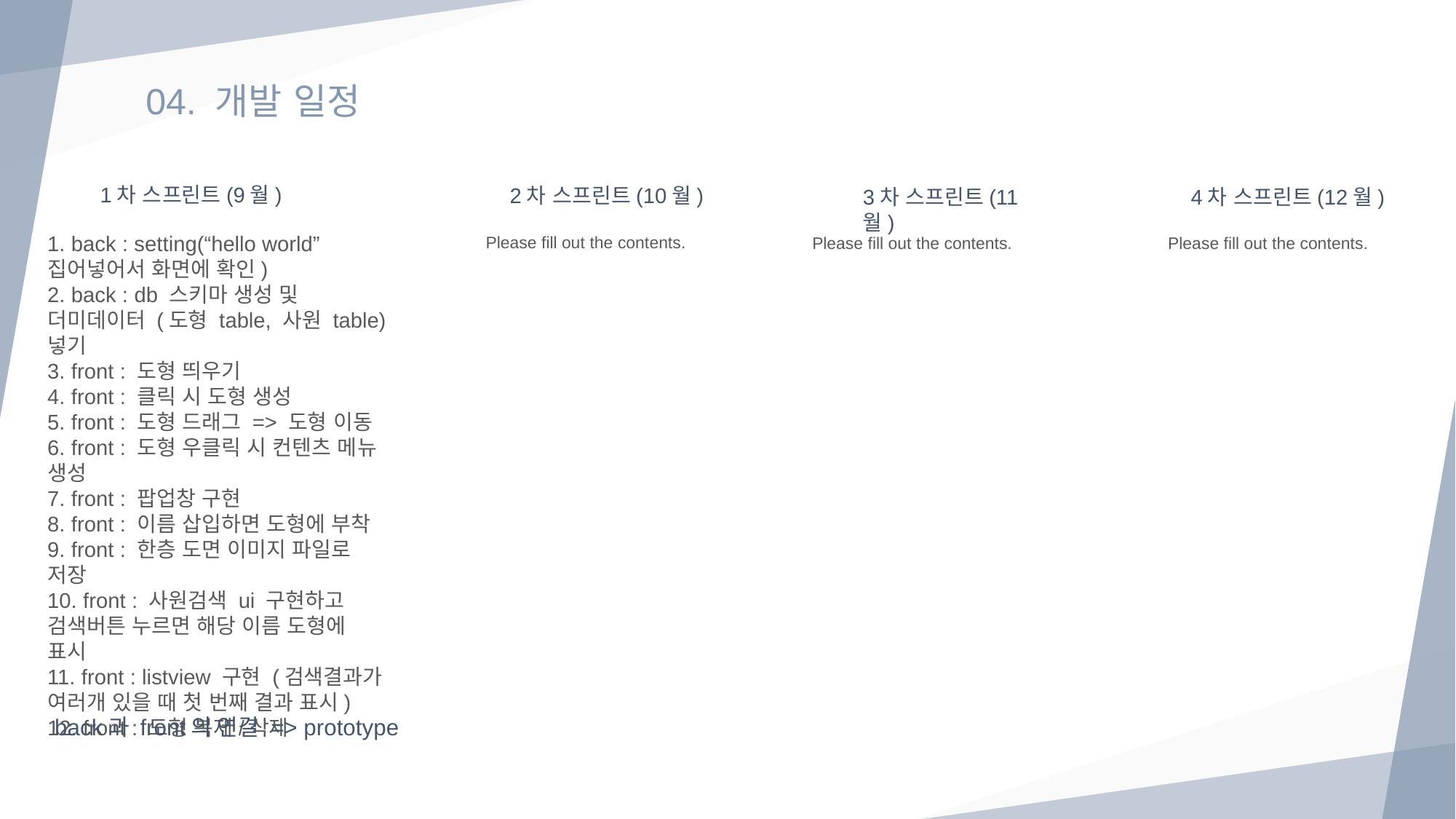

04. 개발 일정
1차 스프린트(9월)

2차 스프린트(10월)
3차 스프린트(11월)
4차 스프린트(12월)
1. back : setting(“hello world” 집어넣어서 화면에 확인)
2. back : db 스키마 생성 및 더미데이터 (도형 table, 사원 table) 넣기
3. front : 도형 띄우기
4. front : 클릭 시 도형 생성
5. front : 도형 드래그 => 도형 이동
6. front : 도형 우클릭 시 컨텐츠 메뉴 생성
7. front : 팝업창 구현
8. front : 이름 삽입하면 도형에 부착
9. front : 한층 도면 이미지 파일로 저장
10. front : 사원검색 ui 구현하고 검색버튼 누르면 해당 이름 도형에 표시
11. front : listview 구현 (검색결과가 여러개 있을 때 첫 번째 결과 표시)
12. front : 도형 복제/삭제
Please fill out the contents.

Please fill out the contents.

Please fill out the contents.

back과 front의 연결 => prototype